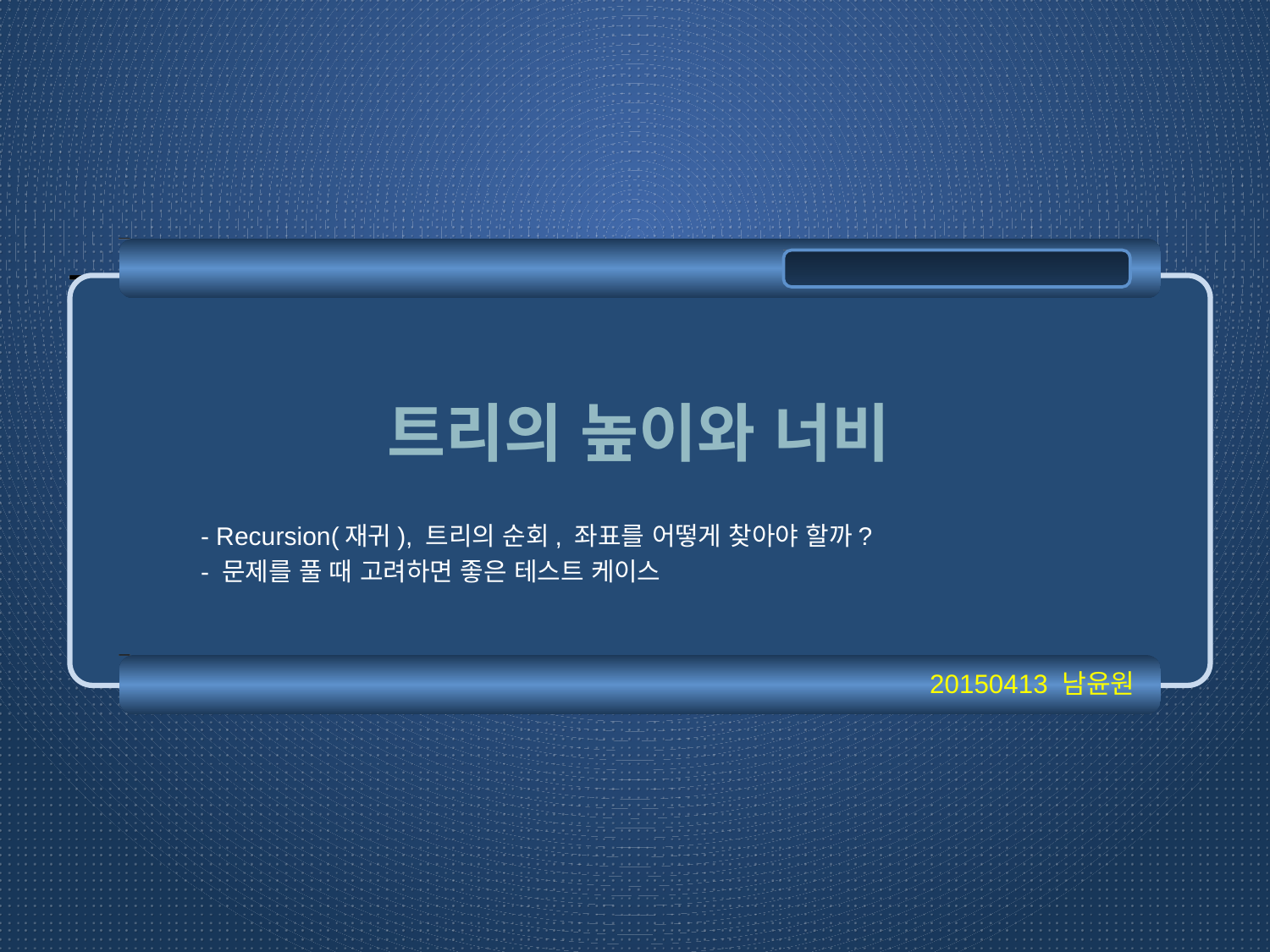

# 트리의 높이와 너비
- Recursion(재귀), 트리의 순회, 좌표를 어떻게 찾아야 할까?
- 문제를 풀 때 고려하면 좋은 테스트 케이스
20150413 남윤원